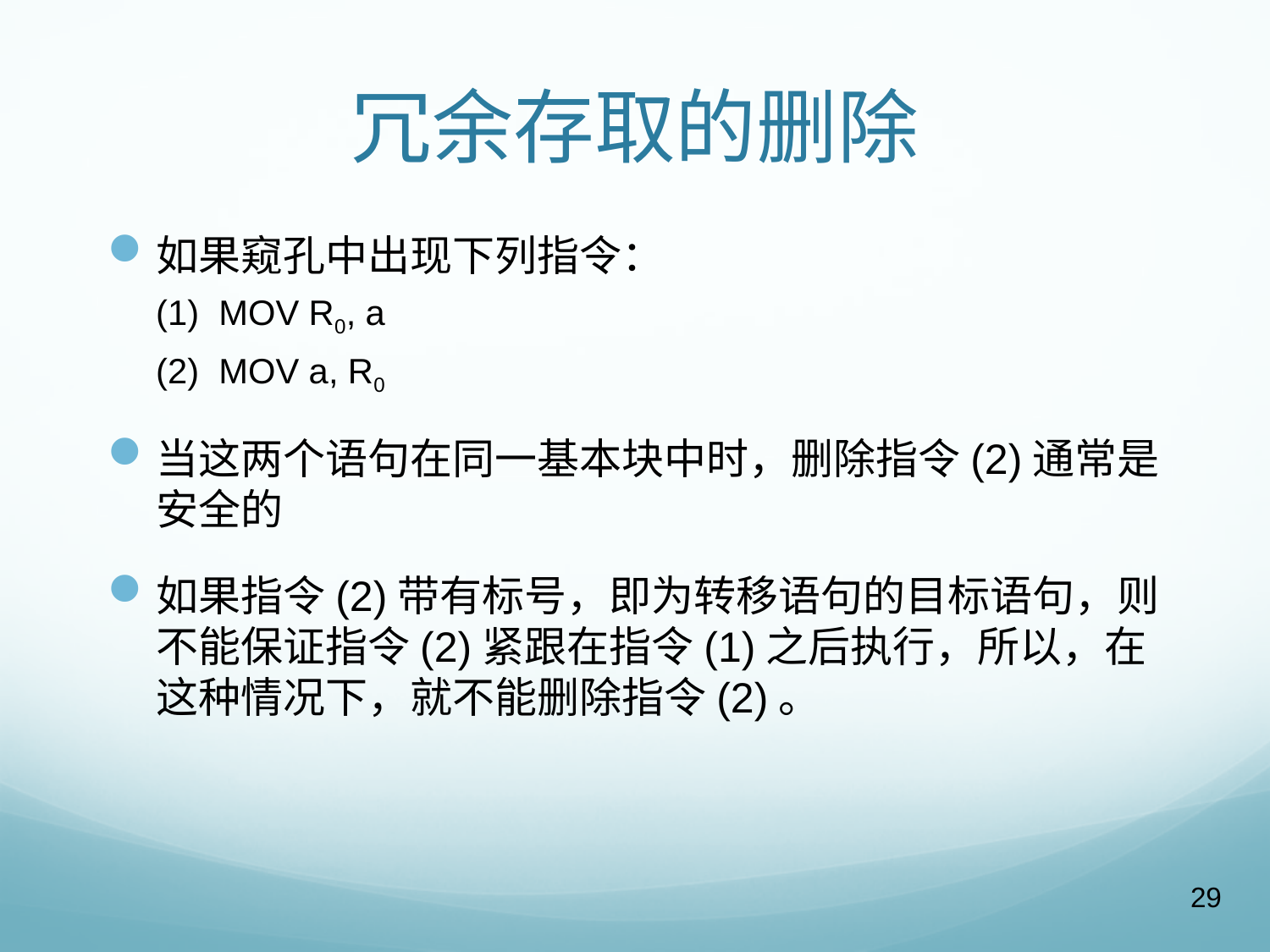

# 冗余存取的删除
如果窥孔中出现下列指令：
(1)  MOV R0, a
(2)  MOV a, R0
当这两个语句在同一基本块中时，删除指令(2)通常是安全的
如果指令(2)带有标号，即为转移语句的目标语句，则不能保证指令(2)紧跟在指令(1)之后执行，所以，在这种情况下，就不能删除指令(2)。

29